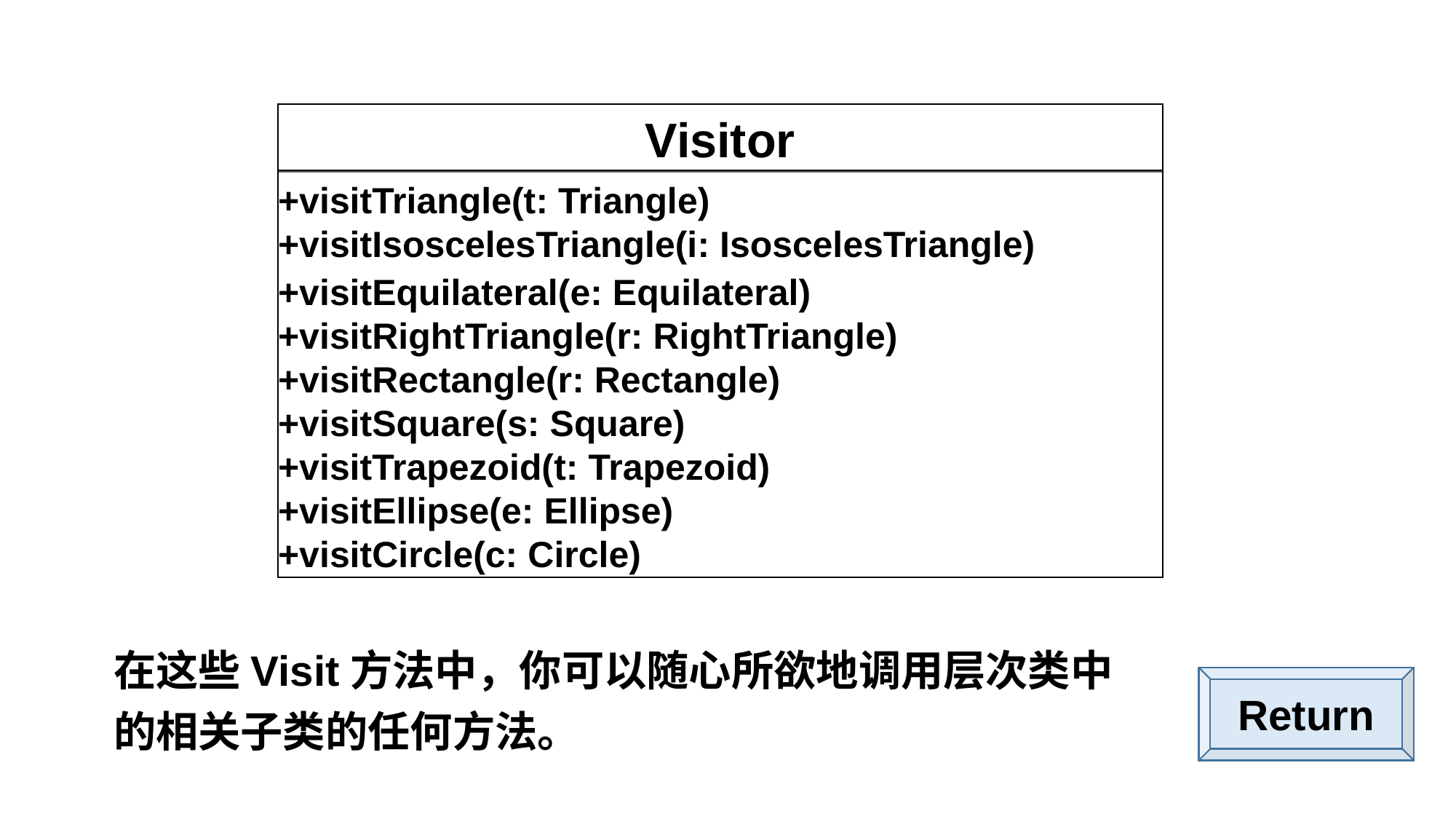

Visitor
+visitTriangle(t: Triangle)
+visitIsoscelesTriangle(i: IsoscelesTriangle)
+visitEquilateral(e: Equilateral)
+visitRightTriangle(r: RightTriangle)
+visitRectangle(r: Rectangle)
+visitSquare(s: Square)
+visitTrapezoid(t: Trapezoid)
+visitEllipse(e: Ellipse)
+visitCircle(c: Circle)
在这些Visit方法中，你可以随心所欲地调用层次类中的相关子类的任何方法。
Return
39